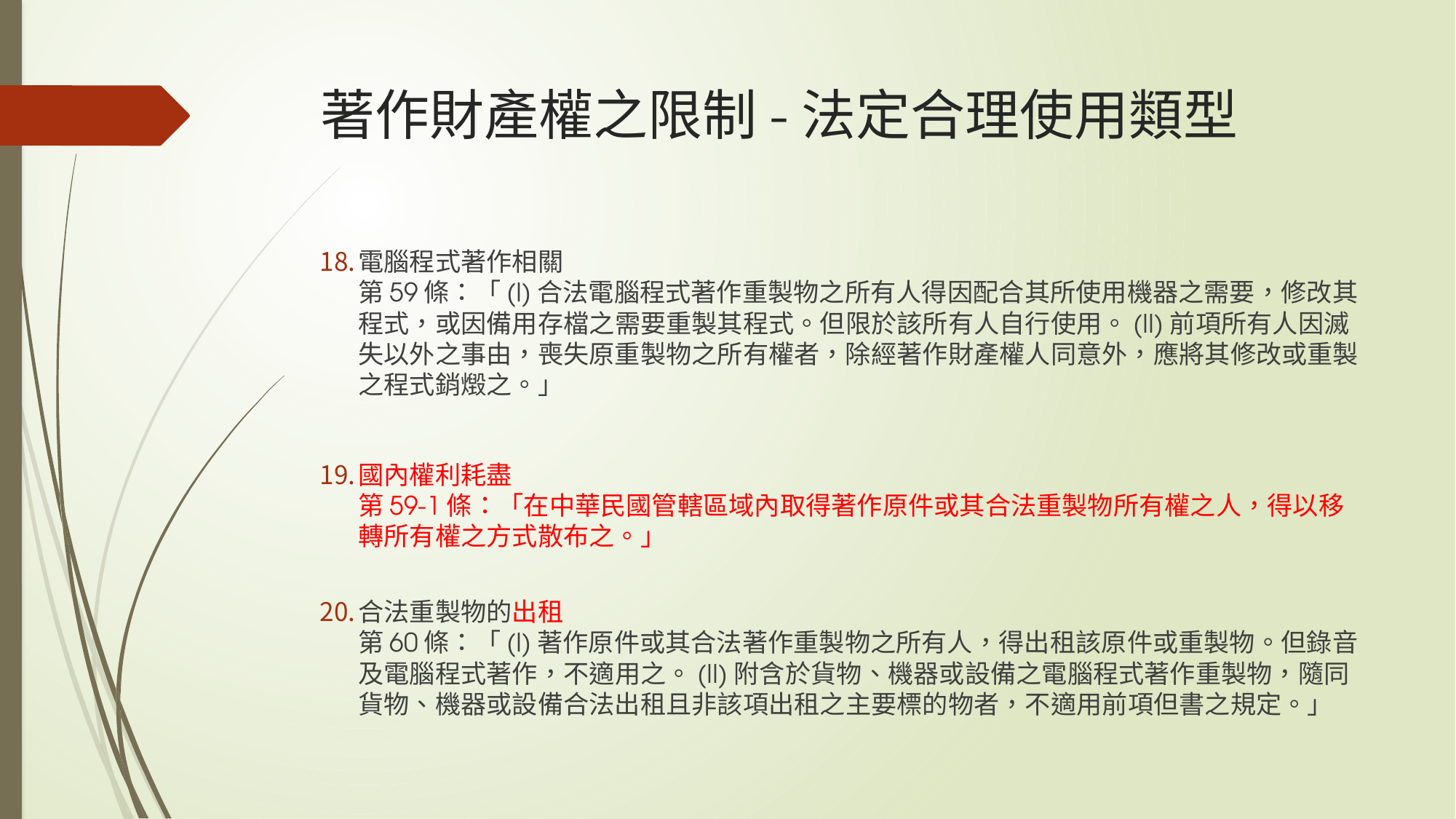

# 著作財產權之限制-法定合理使用類型
電腦程式著作相關
第59條：「(I)合法電腦程式著作重製物之所有人得因配合其所使用機器之需要，修改其程式，或因備用存檔之需要重製其程式。但限於該所有人自行使用。(II)前項所有人因滅失以外之事由，喪失原重製物之所有權者，除經著作財產權人同意外，應將其修改或重製之程式銷燬之。」

國內權利耗盡
第59-1條：「在中華民國管轄區域內取得著作原件或其合法重製物所有權之人，得以移轉所有權之方式散布之。」
合法重製物的出租
第60條：「(I)著作原件或其合法著作重製物之所有人，得出租該原件或重製物。但錄音及電腦程式著作，不適用之。(II)附含於貨物、機器或設備之電腦程式著作重製物，隨同貨物、機器或設備合法出租且非該項出租之主要標的物者，不適用前項但書之規定。」